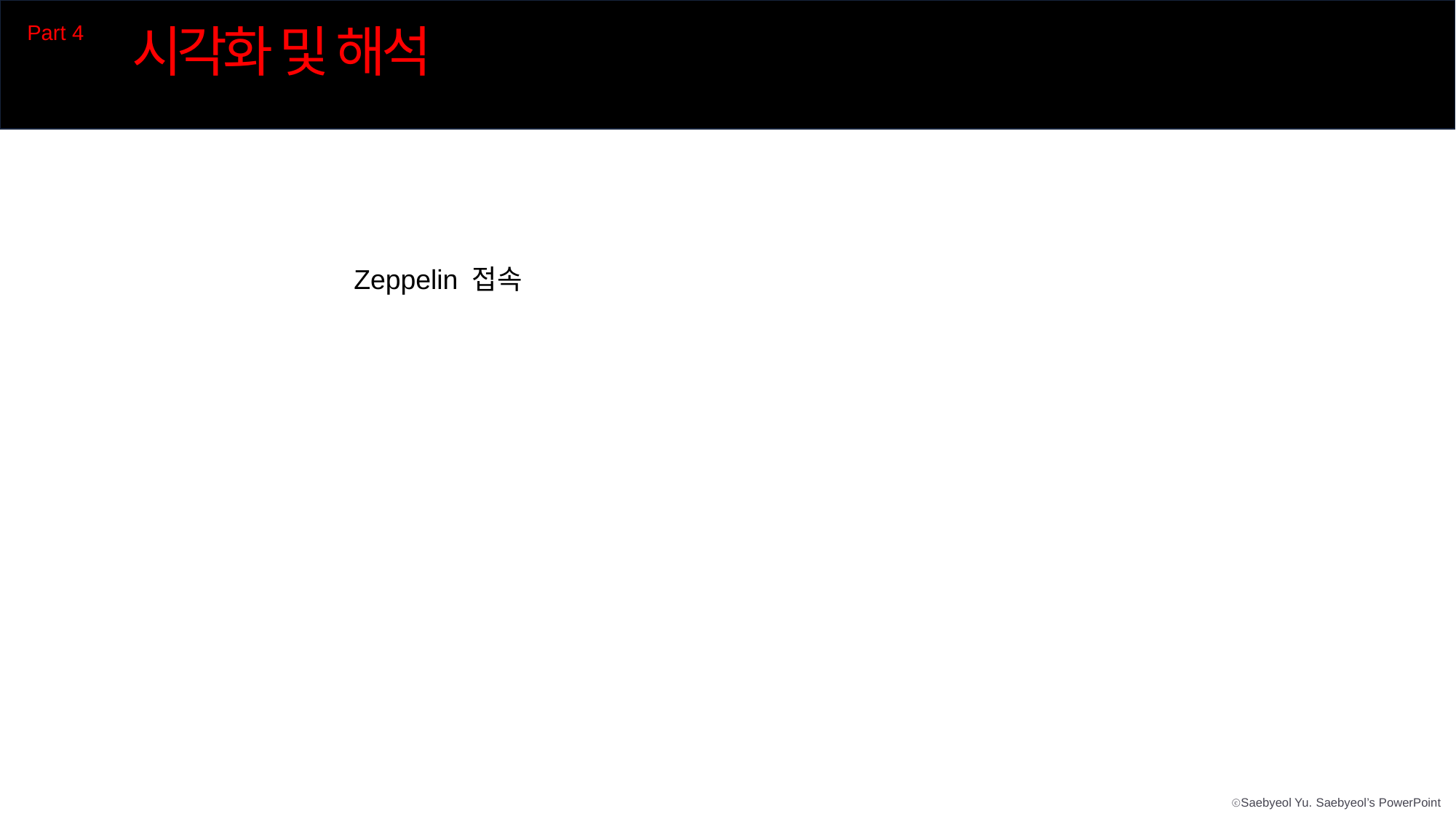

시각화 및 해석
Part 4
Zeppelin 접속